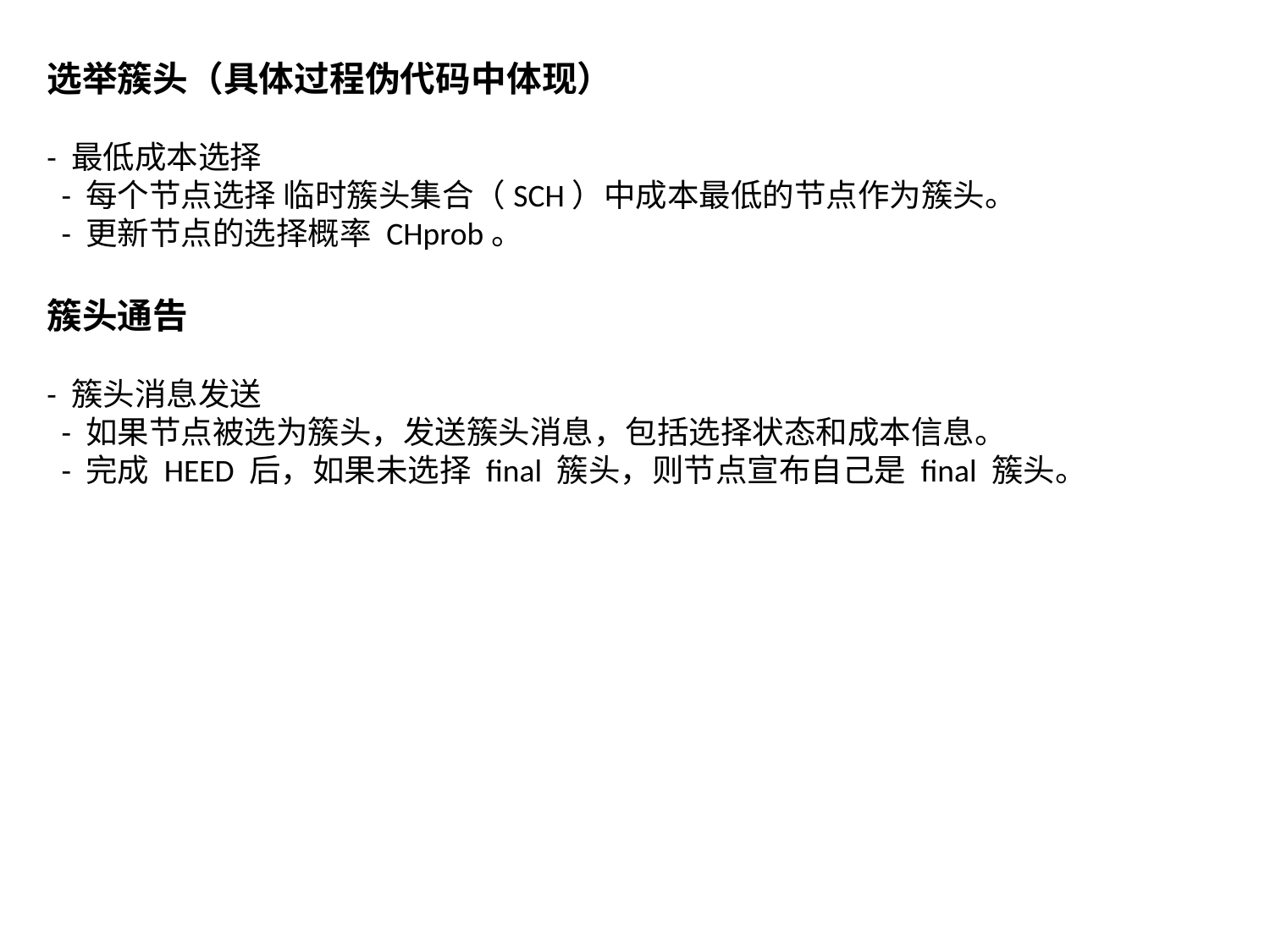

选举簇头（具体过程伪代码中体现）

- 最低成本选择
  - 每个节点选择 临时簇头集合（SCH）中成本最低的节点作为簇头。
  - 更新节点的选择概率 CHprob。

簇头通告

- 簇头消息发送
  - 如果节点被选为簇头，发送簇头消息，包括选择状态和成本信息。
  - 完成 HEED 后，如果未选择 final 簇头，则节点宣布自己是 final 簇头。